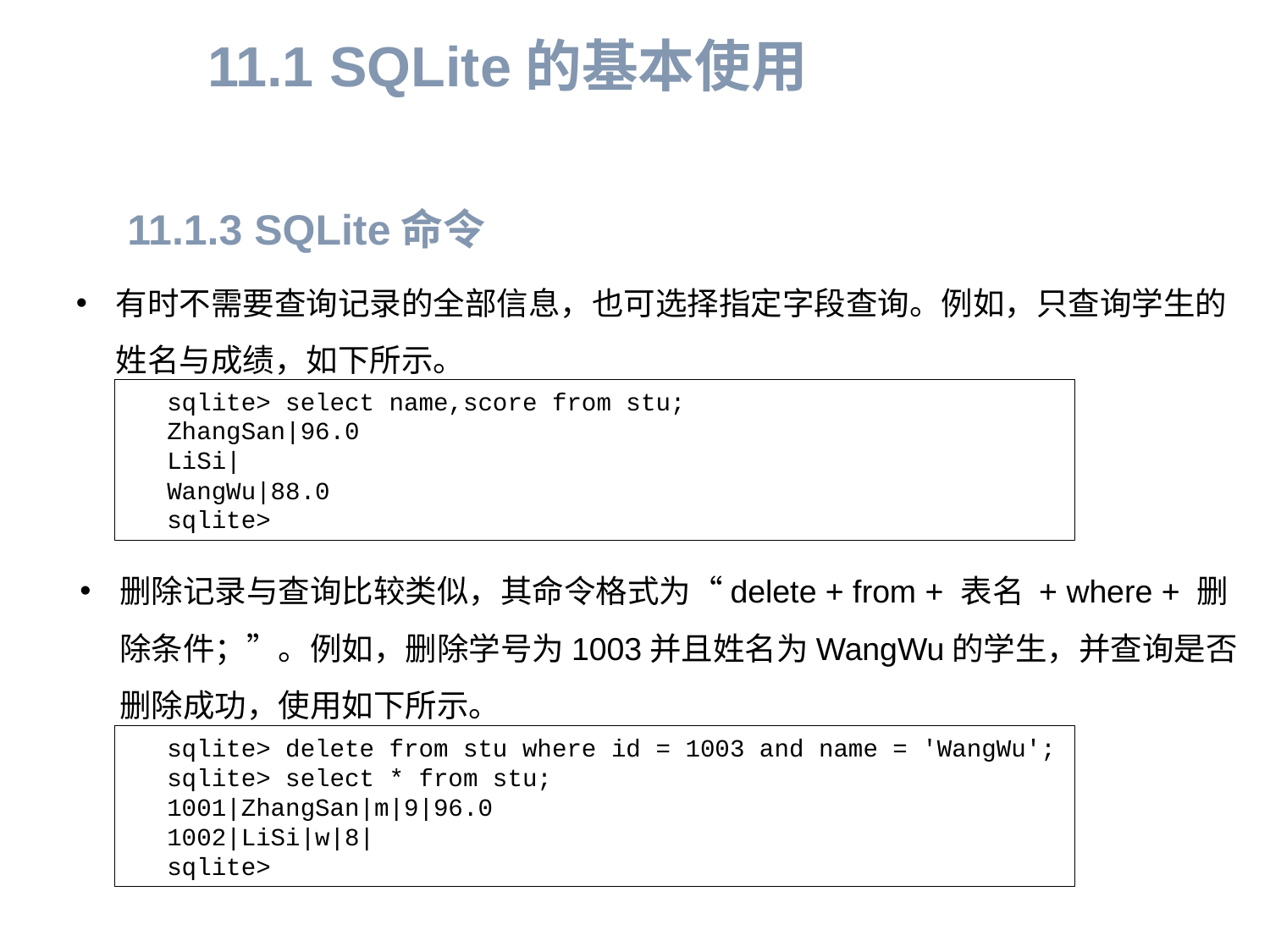

11.1 SQLite的基本使用
11.1.3 SQLite命令
有时不需要查询记录的全部信息，也可选择指定字段查询。例如，只查询学生的姓名与成绩，如下所示。
sqlite> select name,score from stu;
ZhangSan|96.0
LiSi|
WangWu|88.0
sqlite>
删除记录与查询比较类似，其命令格式为“delete + from + 表名 + where + 删除条件；”。例如，删除学号为1003并且姓名为WangWu的学生，并查询是否删除成功，使用如下所示。
sqlite> delete from stu where id = 1003 and name = 'WangWu';
sqlite> select * from stu;
1001|ZhangSan|m|9|96.0
1002|LiSi|w|8|
sqlite>